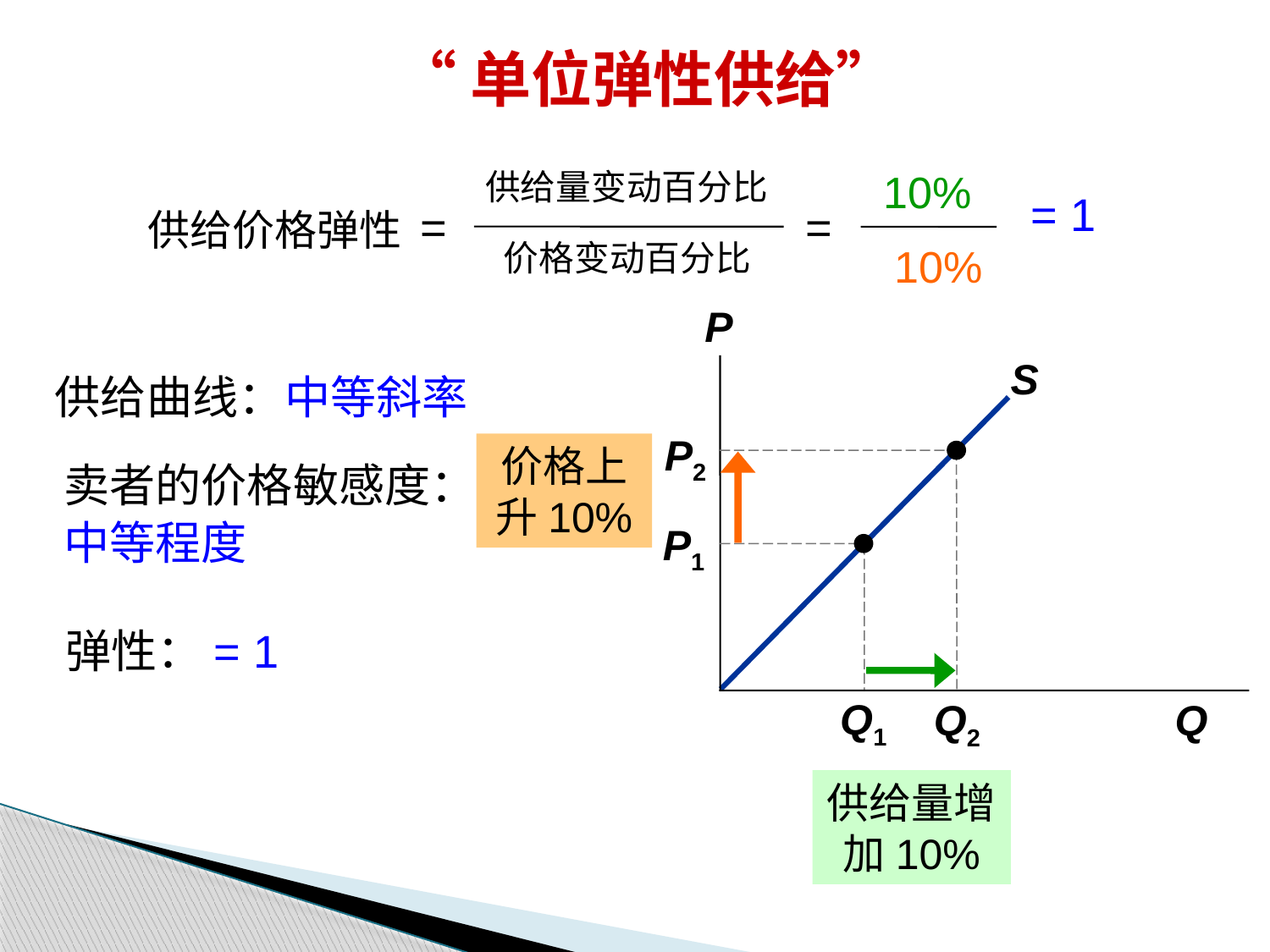

“单位弹性供给”
供给量变动百分比
=
=
供给价格弹性

价格变动百分比
10%
= 1
10%
P

Q
S

供给曲线：中等斜率

P2

价格上升10%
卖者的价格敏感度：中等程度

Q2

P1

弹性：= 1

Q1
供给量增加10%